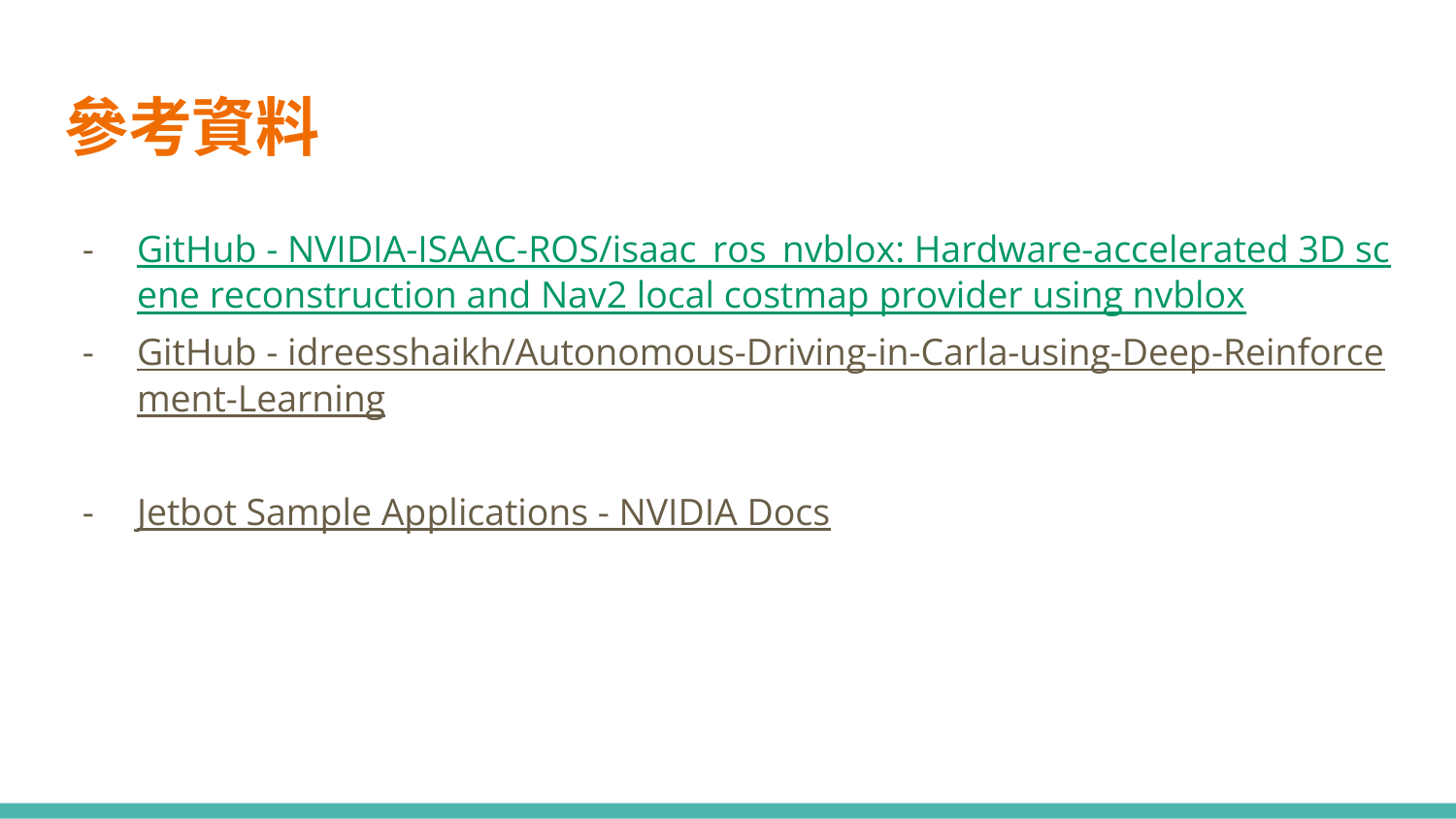

# 參考資料
GitHub - NVIDIA-ISAAC-ROS/isaac_ros_nvblox: Hardware-accelerated 3D scene reconstruction and Nav2 local costmap provider using nvblox
GitHub - idreesshaikh/Autonomous-Driving-in-Carla-using-Deep-Reinforcement-Learning
Jetbot Sample Applications - NVIDIA Docs